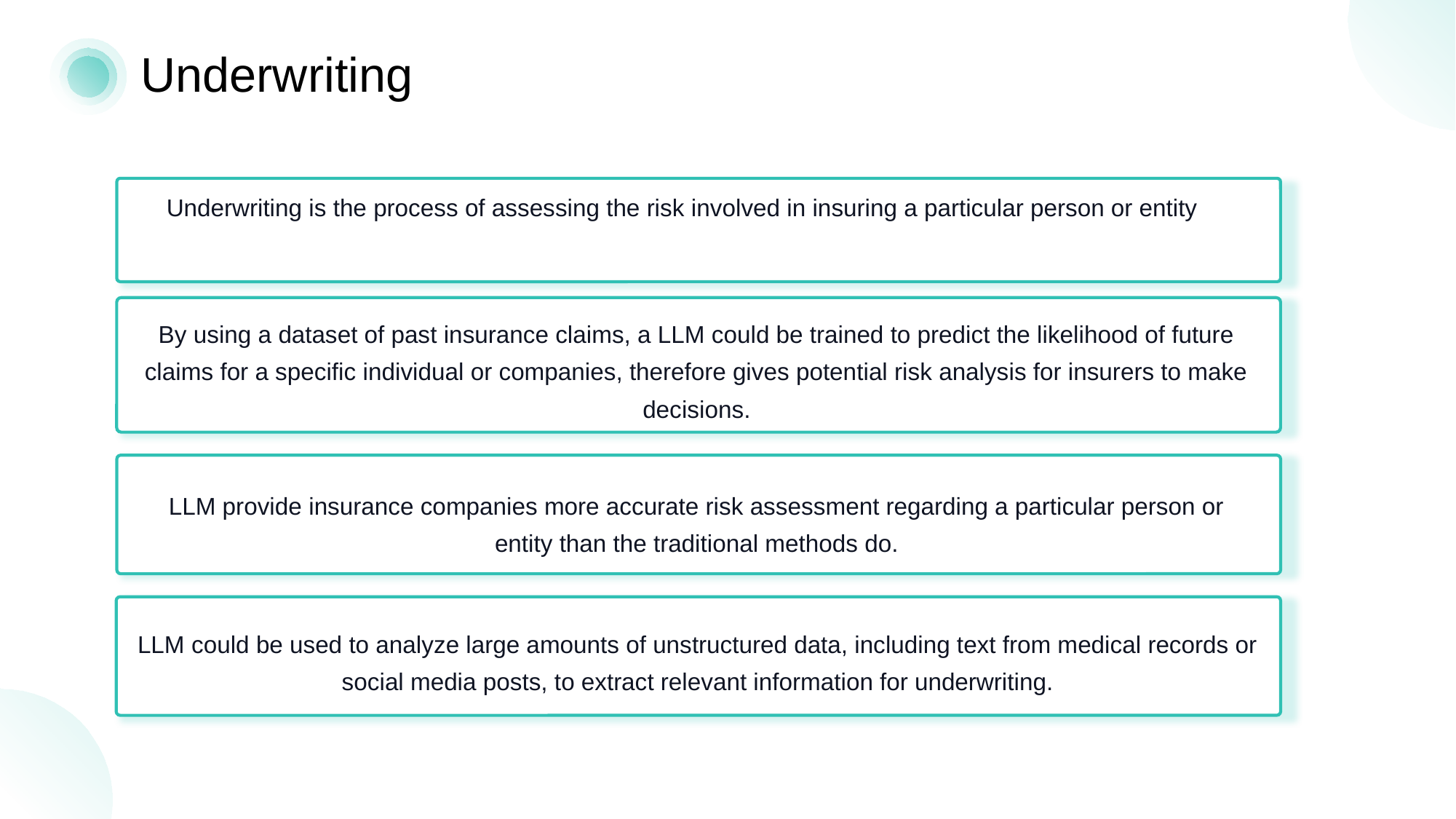

Underwriting

Underwriting is the process of assessing the risk involved in insuring a particular person or entity

By using a dataset of past insurance claims, a LLM could be trained to predict the likelihood of future claims for a specific individual or companies, therefore gives potential risk analysis for insurers to make decisions.

LLM provide insurance companies more accurate risk assessment regarding a particular person or entity than the traditional methods do.
不足二
输入标题

LLM could be used to analyze large amounts of unstructured data, including text from medical records or social media posts, to extract relevant information for underwriting.